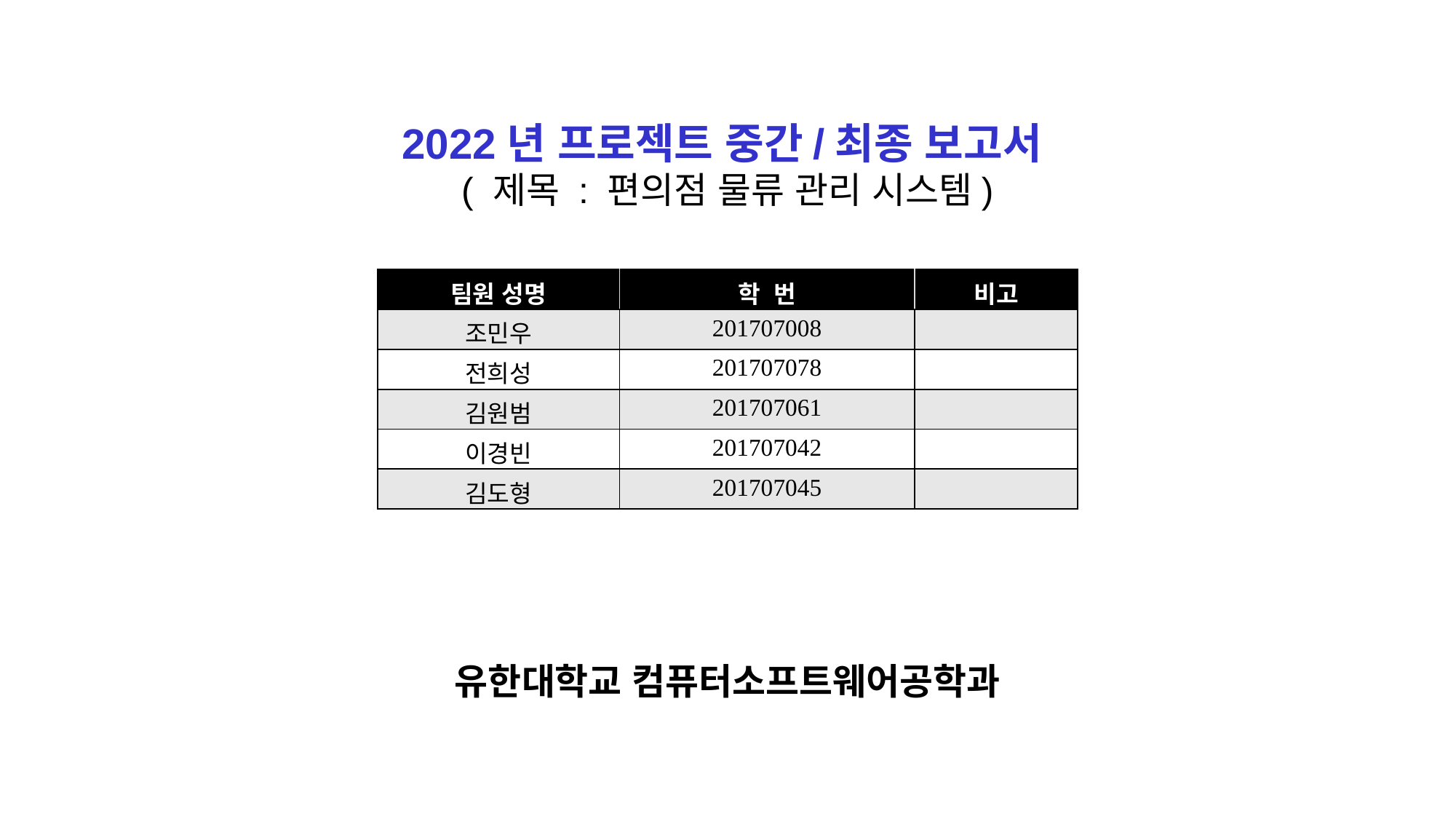

2022년 프로젝트 중간/최종 보고서
( 제목 : 편의점 물류 관리 시스템)
| 팀원 성명 | 학 번 | 비고 |
| --- | --- | --- |
| 조민우 | 201707008 |  |
| 전희성 | 201707078 |  |
| 김원범 | 201707061 |  |
| 이경빈 | 201707042 |  |
| 김도형 | 201707045 |  |
유한대학교 컴퓨터소프트웨어공학과